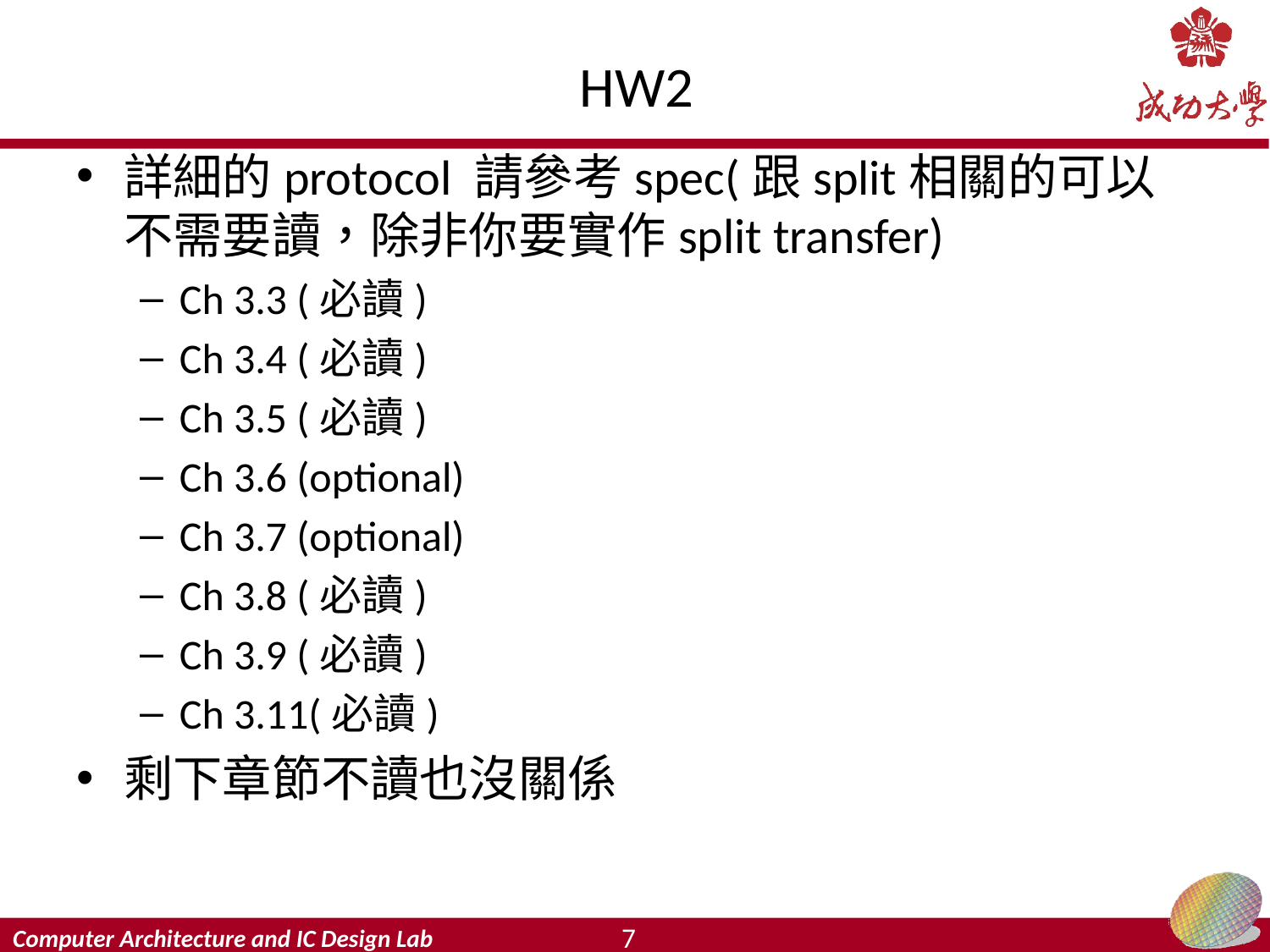

# HW2
詳細的protocol 請參考spec(跟split相關的可以不需要讀，除非你要實作split transfer)
Ch 3.3 (必讀)
Ch 3.4 (必讀)
Ch 3.5 (必讀)
Ch 3.6 (optional)
Ch 3.7 (optional)
Ch 3.8 (必讀)
Ch 3.9 (必讀)
Ch 3.11(必讀)
剩下章節不讀也沒關係
7